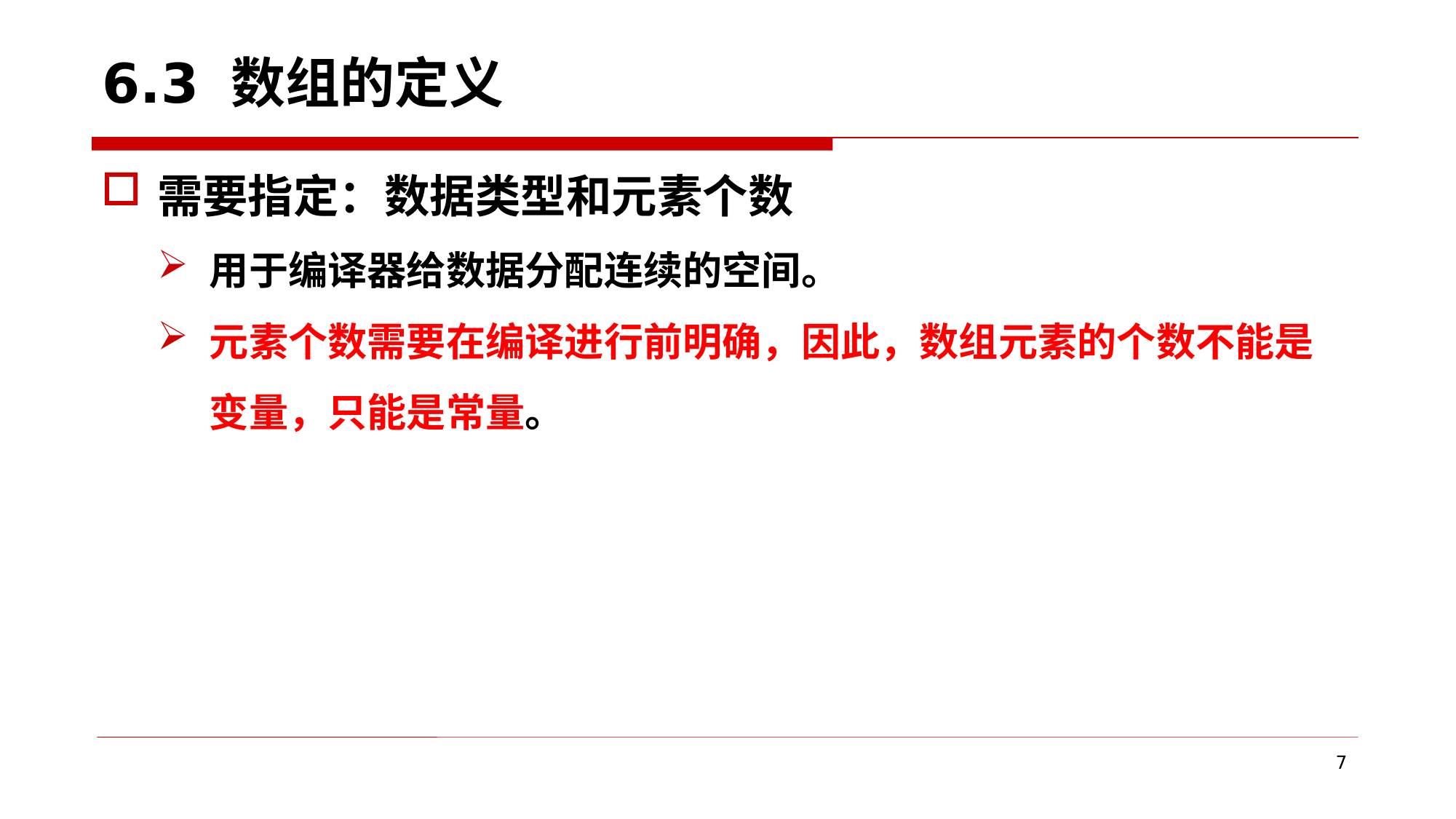

6.3 数组的定义
需要指定：数据类型和元素个数
用于编译器给数据分配连续的空间。
元素个数需要在编译进行前明确，因此，数组元素的个数不能是变量，只能是常量。

7